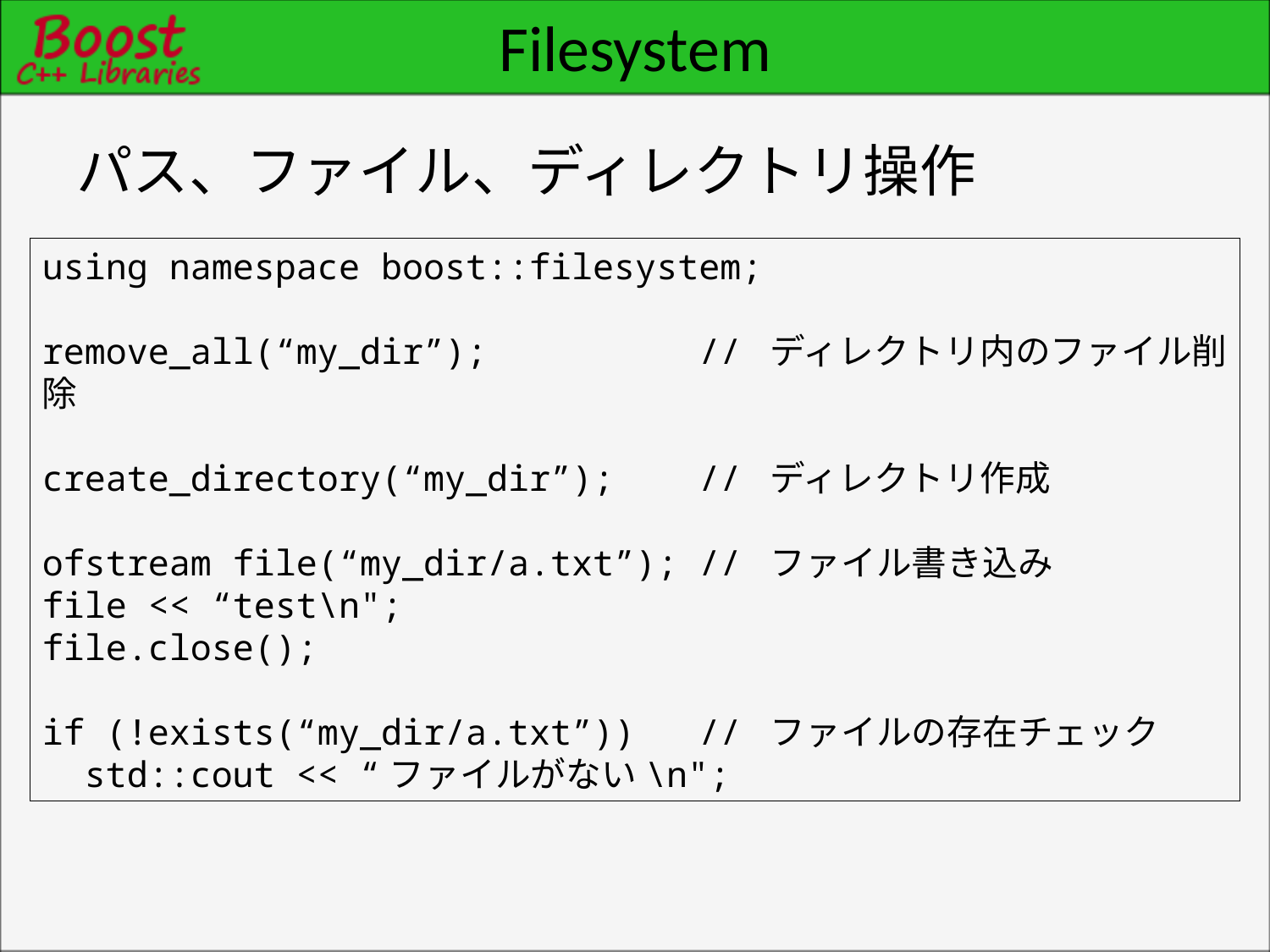

# Filesystem
パス、ファイル、ディレクトリ操作
using namespace boost::filesystem;

remove_all(“my_dir”);          // ディレクトリ内のファイル削除

create_directory(“my_dir”);    // ディレクトリ作成

ofstream file(“my_dir/a.txt”); // ファイル書き込み
file << “test\n";
file.close();

if (!exists(“my_dir/a.txt”))   // ファイルの存在チェック
  std::cout << “ファイルがない\n";